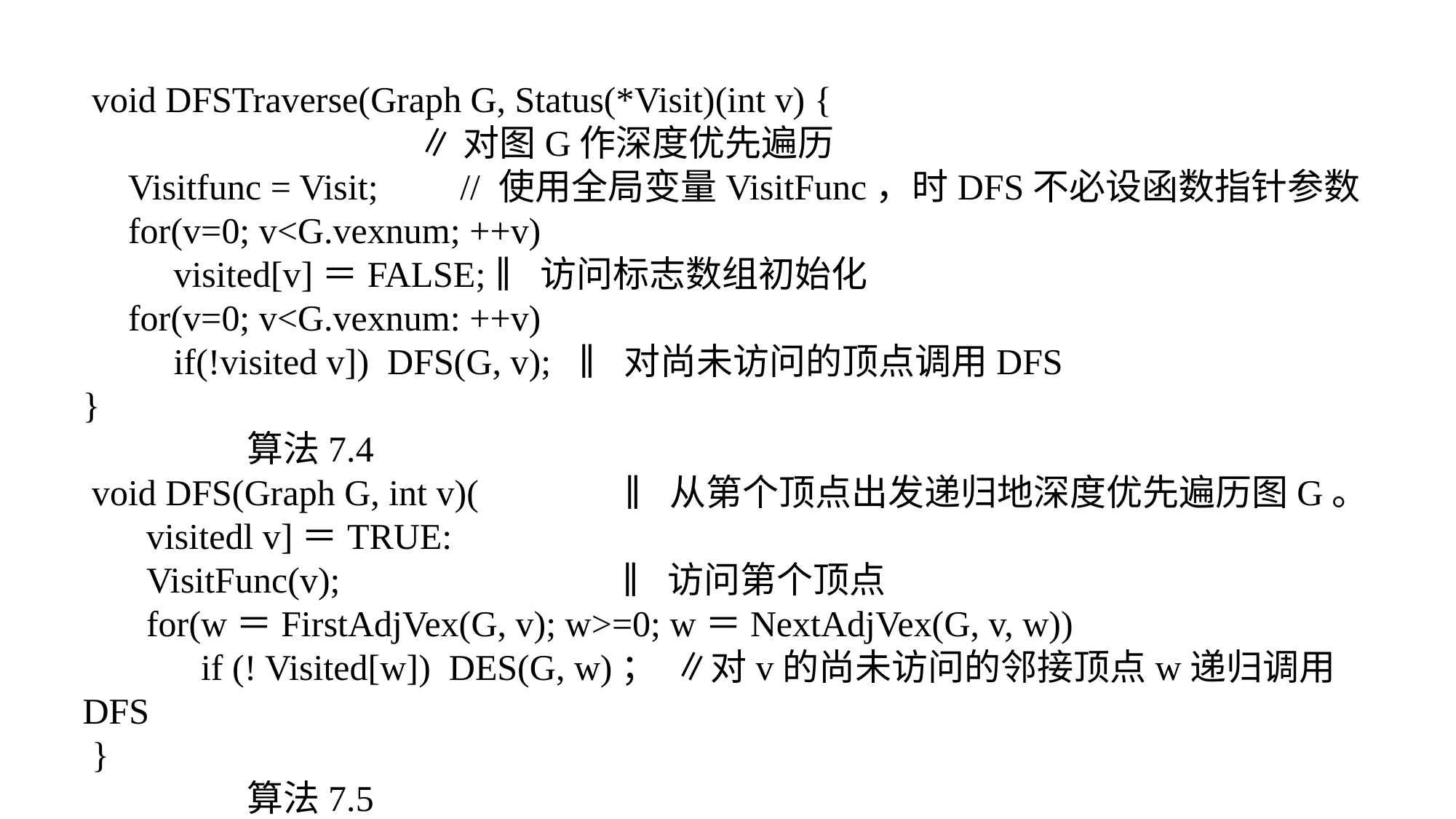

void DFSTraverse(Graph G, Status(*Visit)(int v) {
                                         ∥对图G作深度优先遍历
     Visitfunc = Visit;         // 使用全局变量VisitFunc，时DFS不必设函数指针参数
     for(v=0; v<G.vexnum; ++v)
          visited[v]＝FALSE; ∥访问标志数组初始化
     for(v=0; v<G.vexnum: ++v)
          if(!visited v])  DFS(G, v);   ∥对尚未访问的顶点调用DFS
}
                   算法7.4
 void DFS(Graph G, int v)(                ∥从第个顶点出发递归地深度优先遍历图G。
       visitedl v]＝TRUE:
       VisitFunc(v);                               ∥访问第个顶点
       for(w＝FirstAdjVex(G, v); w>=0; w＝NextAdjVex(G, v, w))
             if (! Visited[w])  DES(G, w)；  ∥对v的尚未访问的邻接顶点w递归调用DFS
 }
                   算法7.5